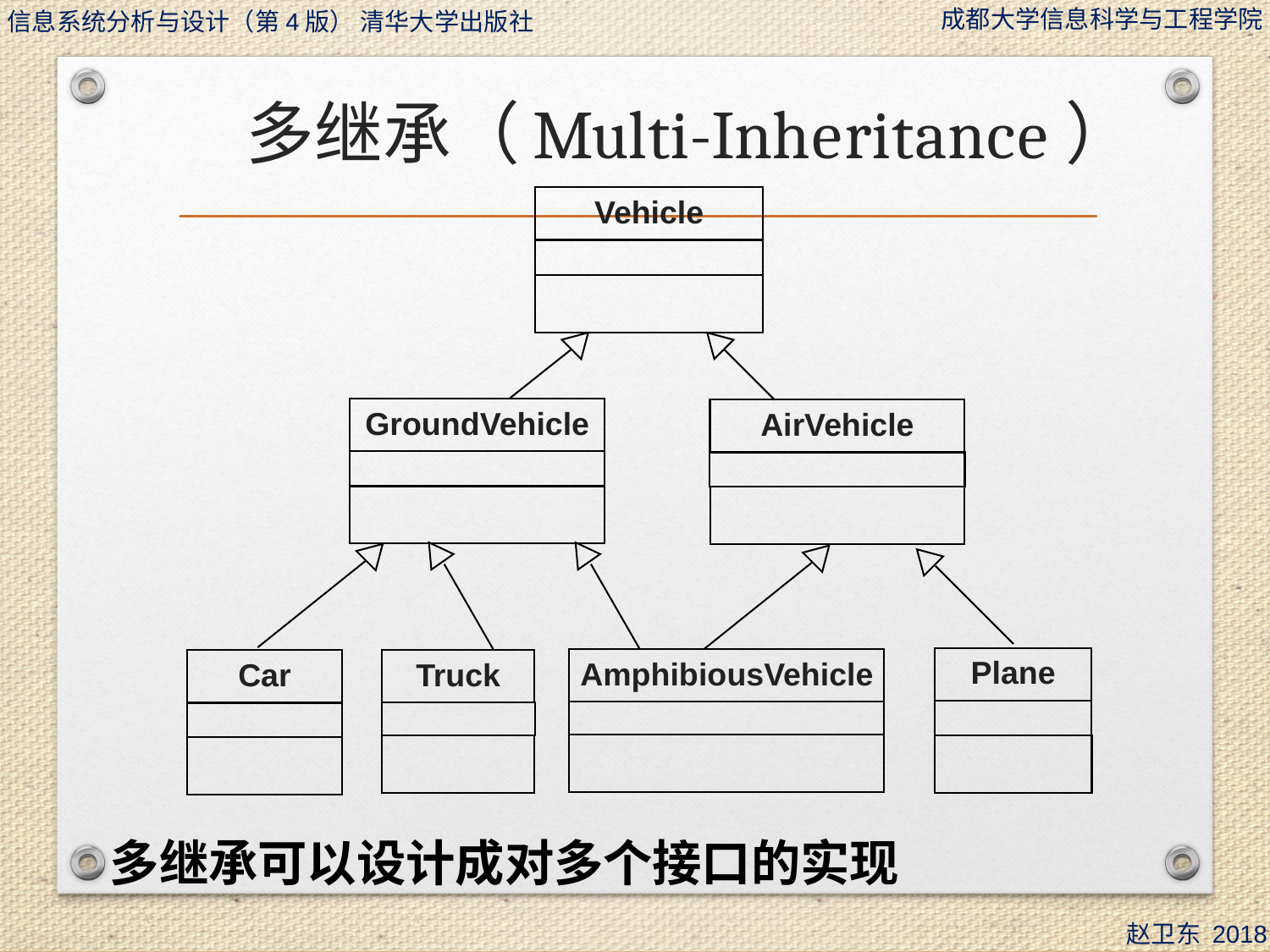

# 多继承（Multi-Inheritance）
Vehicle

GroundVehicle

AirVehicle

Plane

AmphibiousVehicle

Truck

Car

多继承可以设计成对多个接口的实现